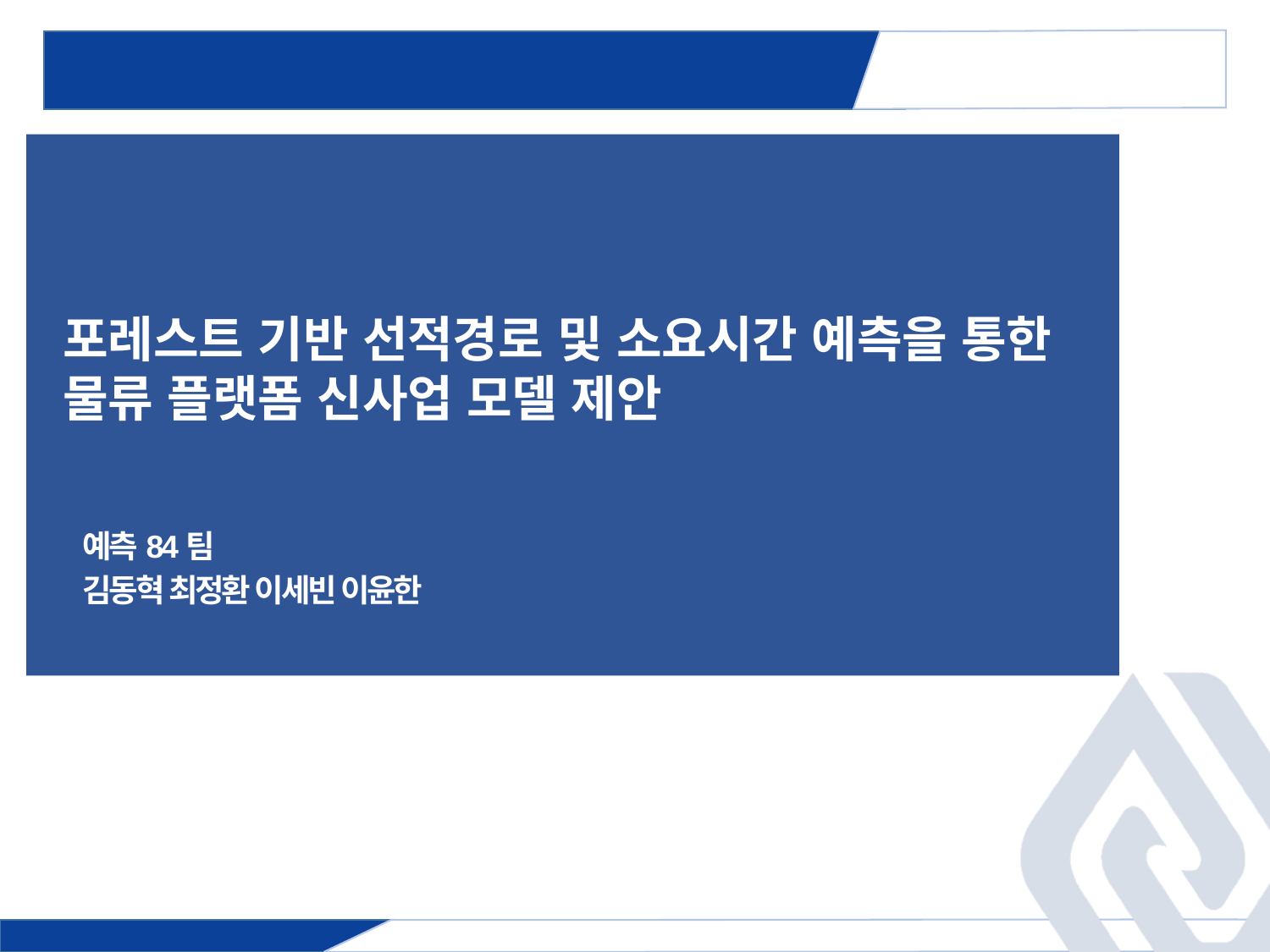

# 포레스트 기반 선적경로 및 소요시간 예측을 통한 물류 플랫폼 신사업 모델 제안
 예측84팀
 김동혁 최정환 이세빈 이윤한